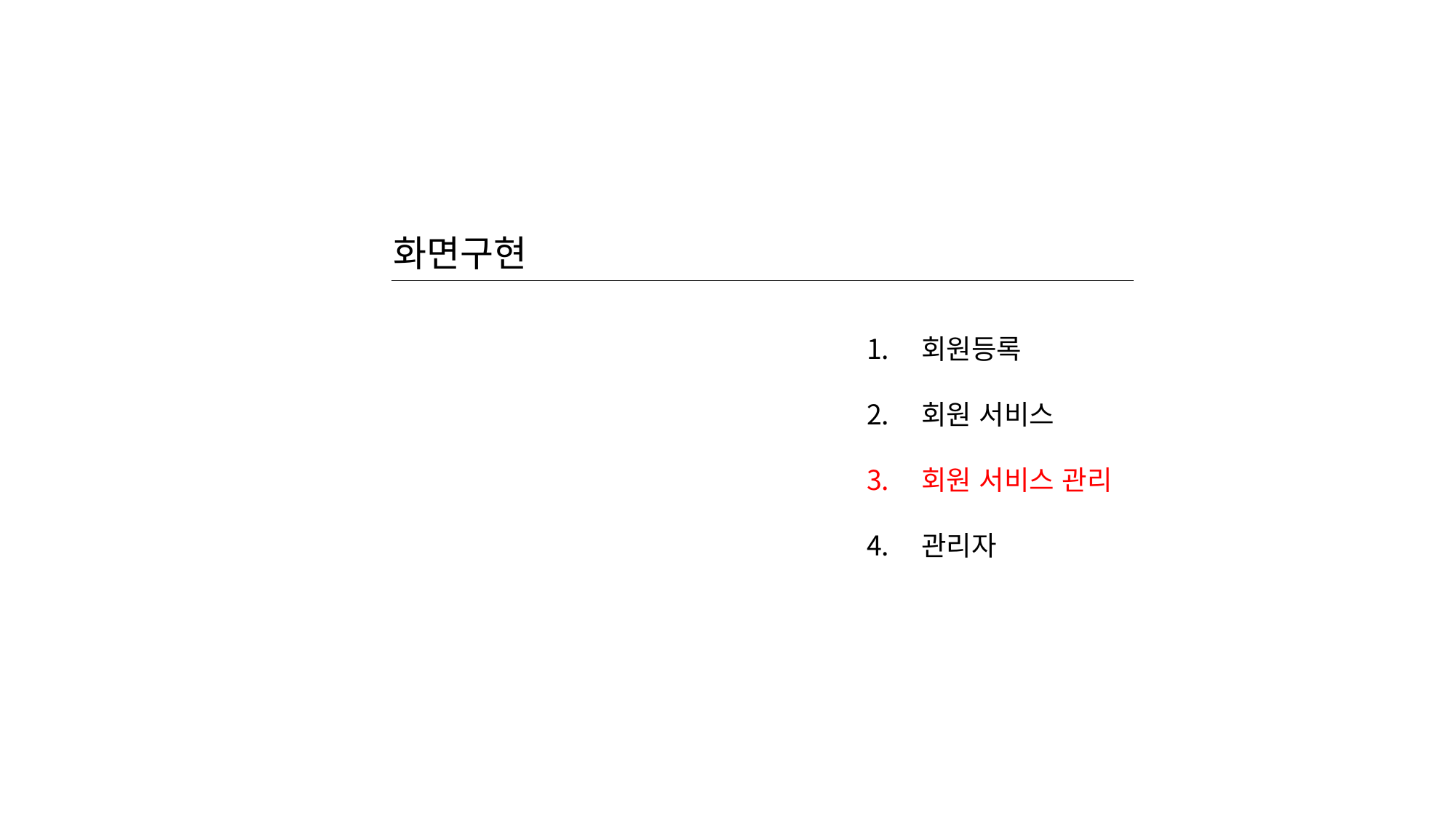

화면구현

회원등록

회원 서비스

회원 서비스 관리

관리자